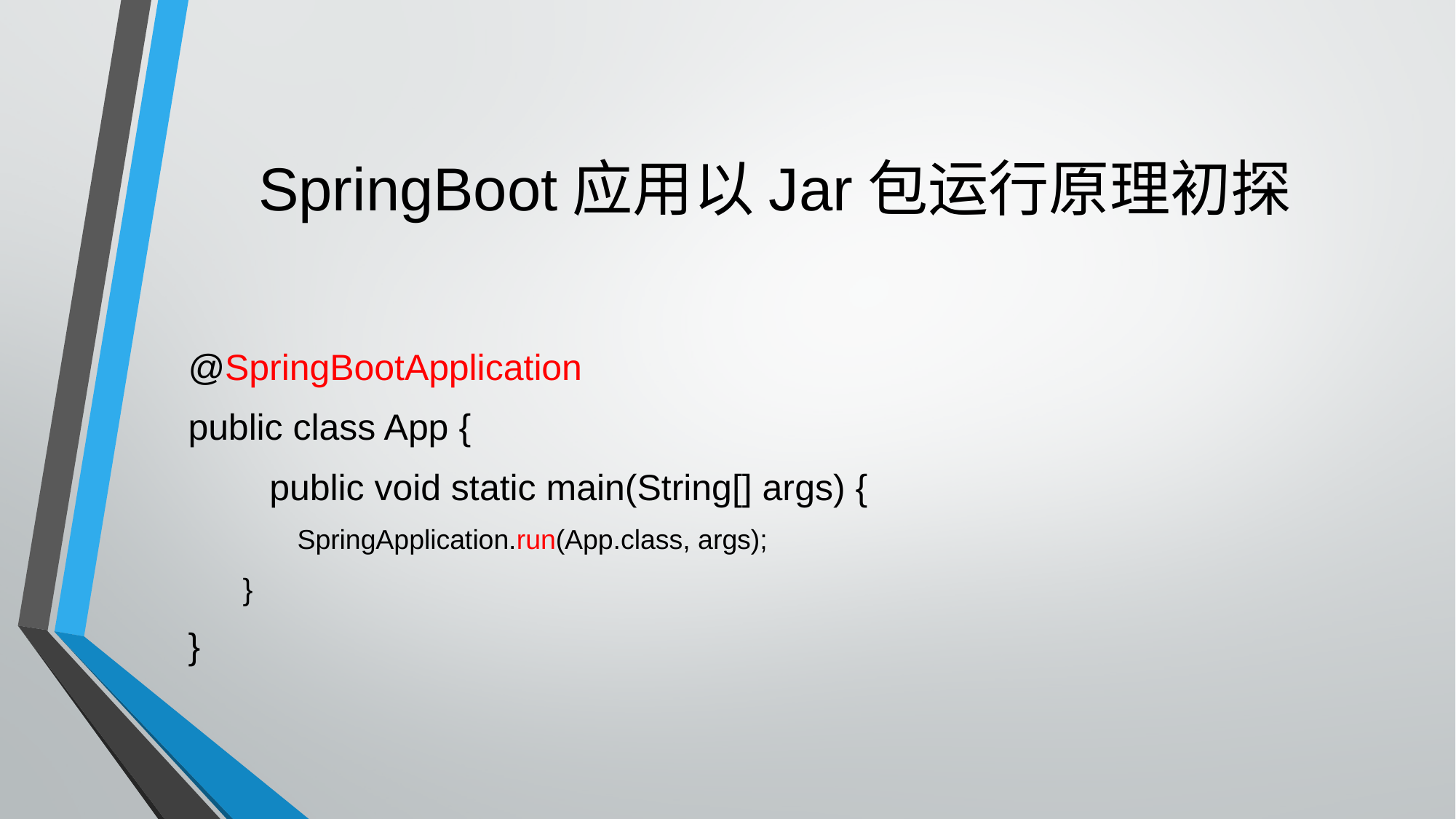

# SpringBoot应用以Jar包运行原理初探
@SpringBootApplication
public class App {
        public void static main(String[] args) {
SpringApplication.run(App.class, args);
}
}